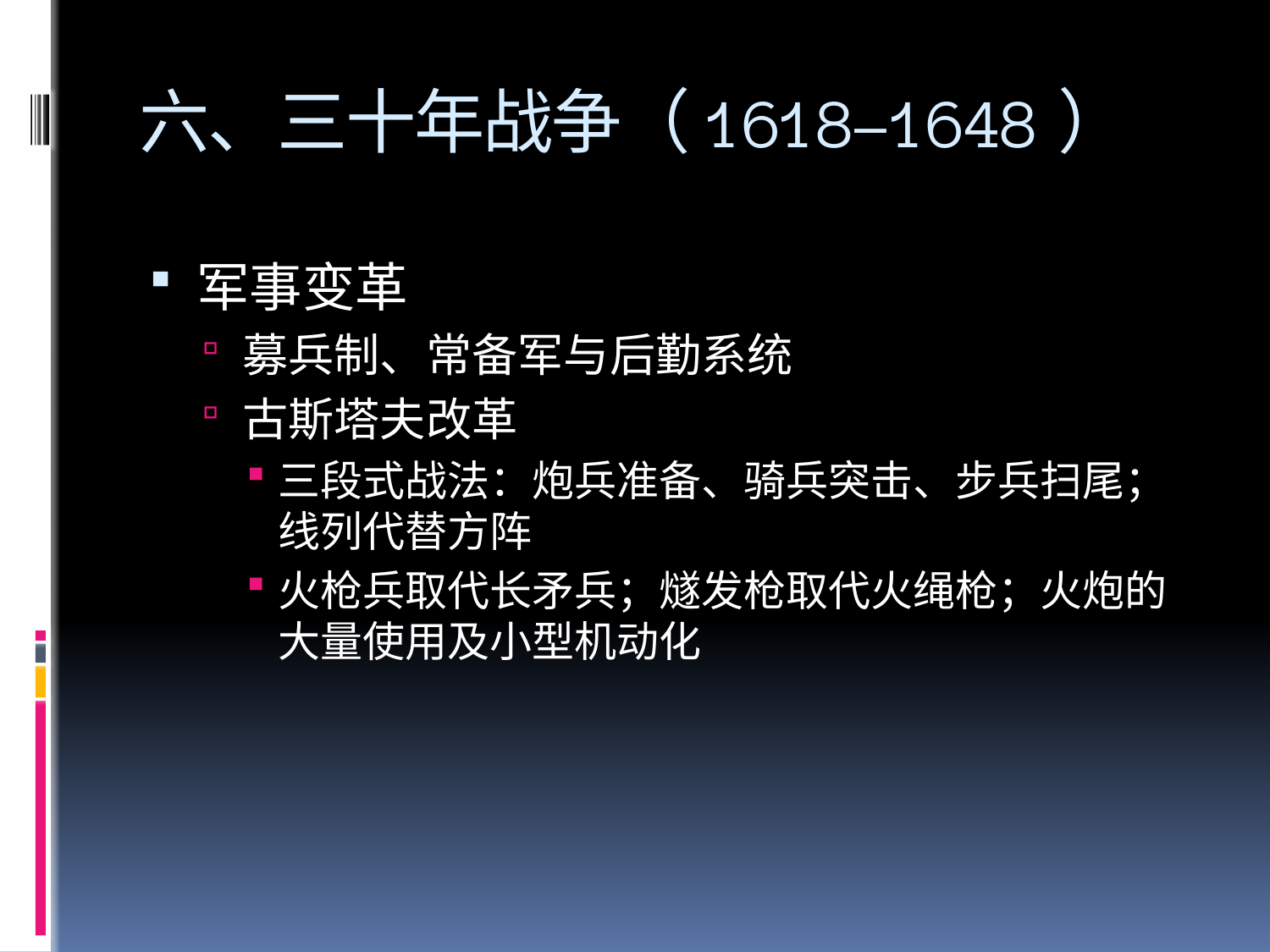

# 六、三十年战争（1618-1648）
军事变革
募兵制、常备军与后勤系统
古斯塔夫改革
三段式战法：炮兵准备、骑兵突击、步兵扫尾；线列代替方阵
火枪兵取代长矛兵；燧发枪取代火绳枪；火炮的大量使用及小型机动化